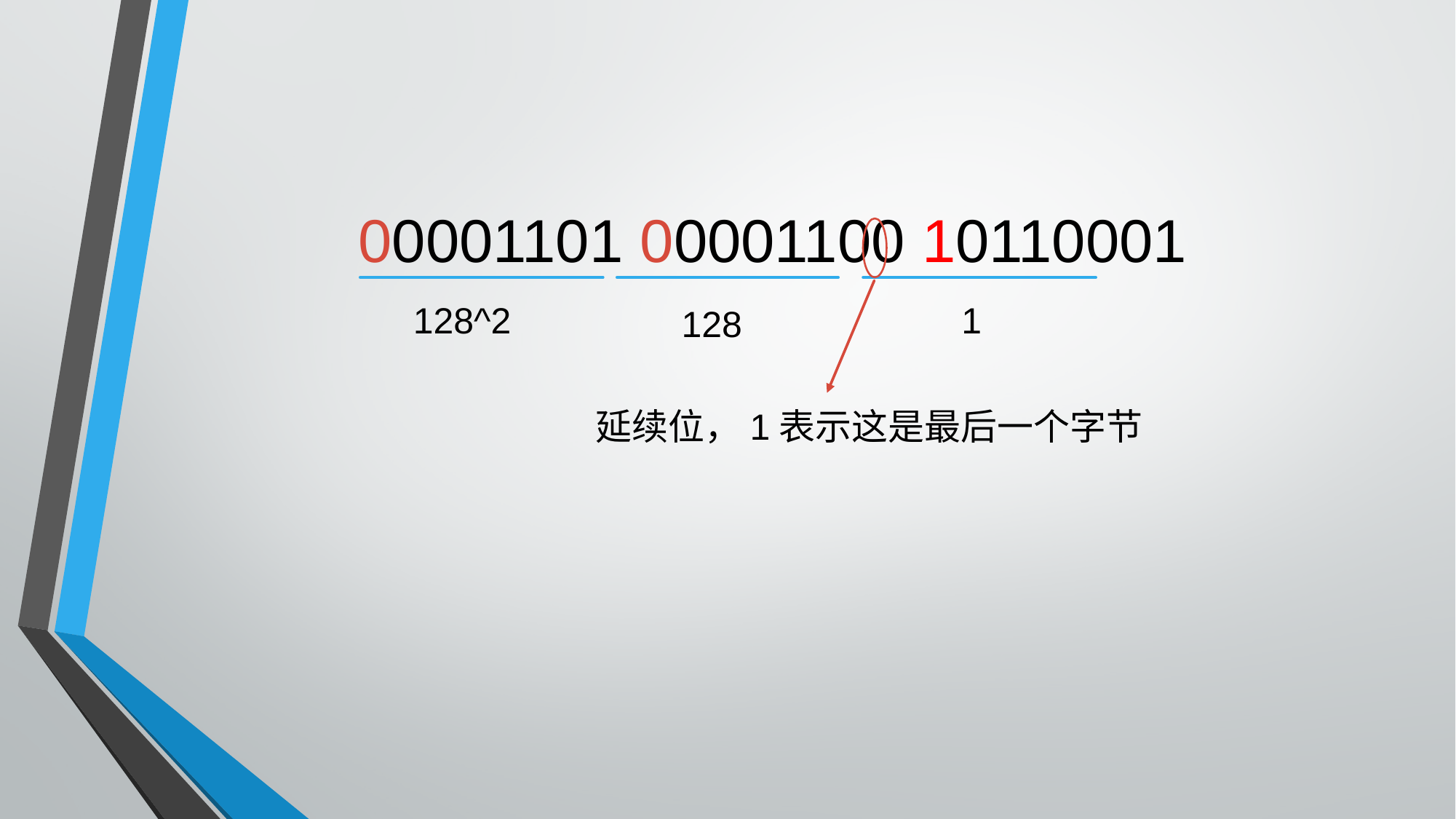

00001101 00001100 10110001

128^2
1
128
延续位，1表示这是最后一个字节